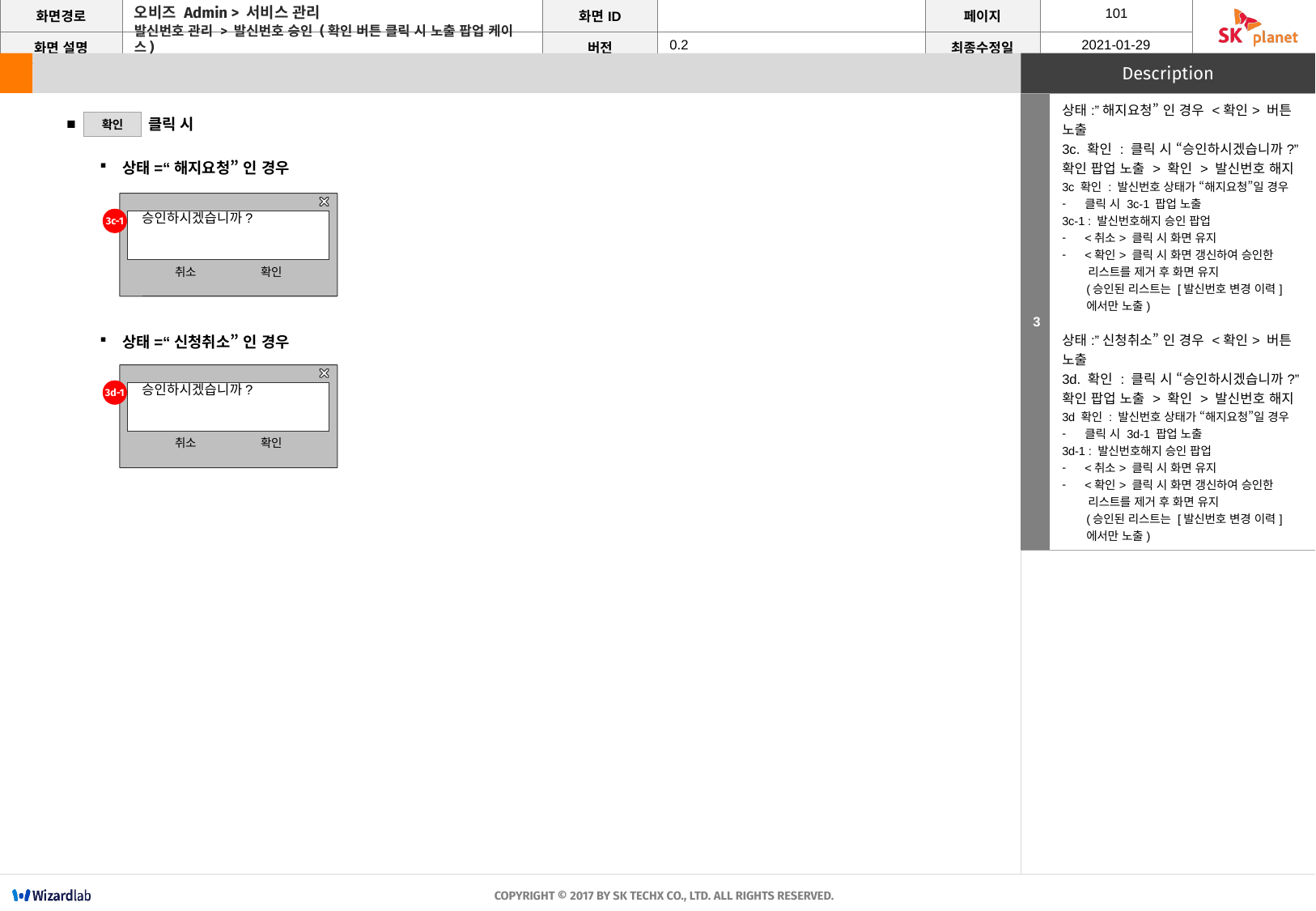

오비즈 Admin > 서비스 관리
발신번호 관리 > 발신번호 승인 (확인 버튼 클릭 시 노출 팝업 케이스)
| 3 | 상태:”해지요청” 인 경우 <확인> 버튼 노출 3c. 확인 : 클릭 시 “승인하시겠습니까?” 확인 팝업 노출 > 확인 > 발신번호 해지 3c 확인 : 발신번호 상태가 “해지요청”일 경우 클릭 시 3c-1 팝업 노출 3c-1 : 발신번호해지 승인 팝업 <취소> 클릭 시 화면 유지 <확인> 클릭 시 화면 갱신하여 승인한 리스트를 제거 후 화면 유지 (승인된 리스트는 [발신번호 변경 이력]에서만 노출) 상태:”신청취소” 인 경우 <확인> 버튼 노출 3d. 확인 : 클릭 시 “승인하시겠습니까?” 확인 팝업 노출 > 확인 > 발신번호 해지 3d 확인 : 발신번호 상태가 “해지요청”일 경우 클릭 시 3d-1 팝업 노출 3d-1 : 발신번호해지 승인 팝업 <취소> 클릭 시 화면 유지 <확인> 클릭 시 화면 갱신하여 승인한 리스트를 제거 후 화면 유지 (승인된 리스트는 [발신번호 변경 이력]에서만 노출) |
| --- | --- |
             클릭 시
확인
상태=“해지요청” 인 경우

승인하시겠습니까?
취소
확인
3c-1
상태=“신청취소” 인 경우

승인하시겠습니까?
취소
확인
3d-1